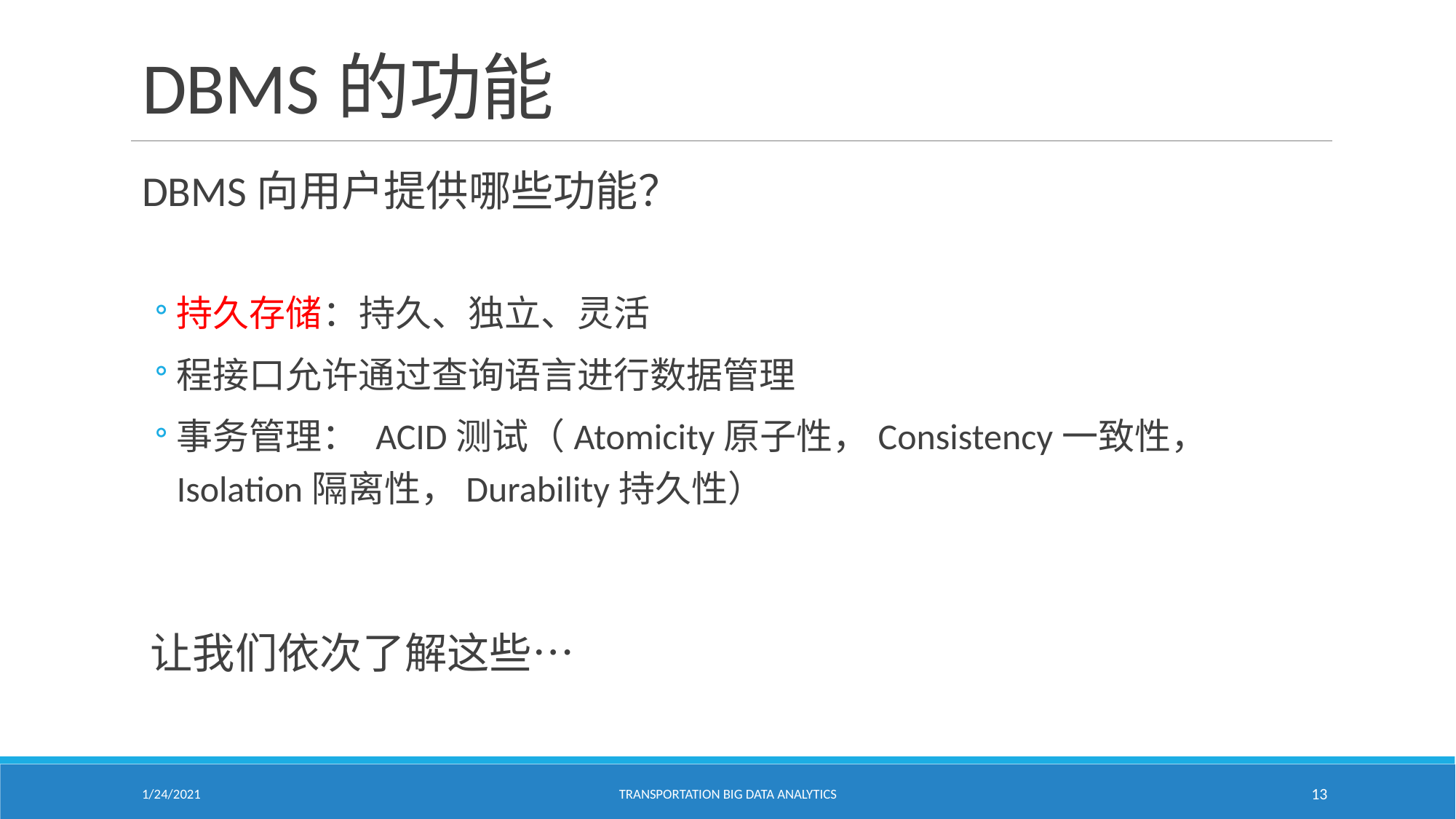

# DBMS的功能
DBMS向用户提供哪些功能？

持久存储：持久、独立、灵活
程接口允许通过查询语言进行数据管理
事务管理： ACID测试（Atomicity原子性，Consistency一致性， Isolation隔离性，Durability持久性）

 让我们依次了解这些…

1/24/2021
Transportation Big Data Analytics
13